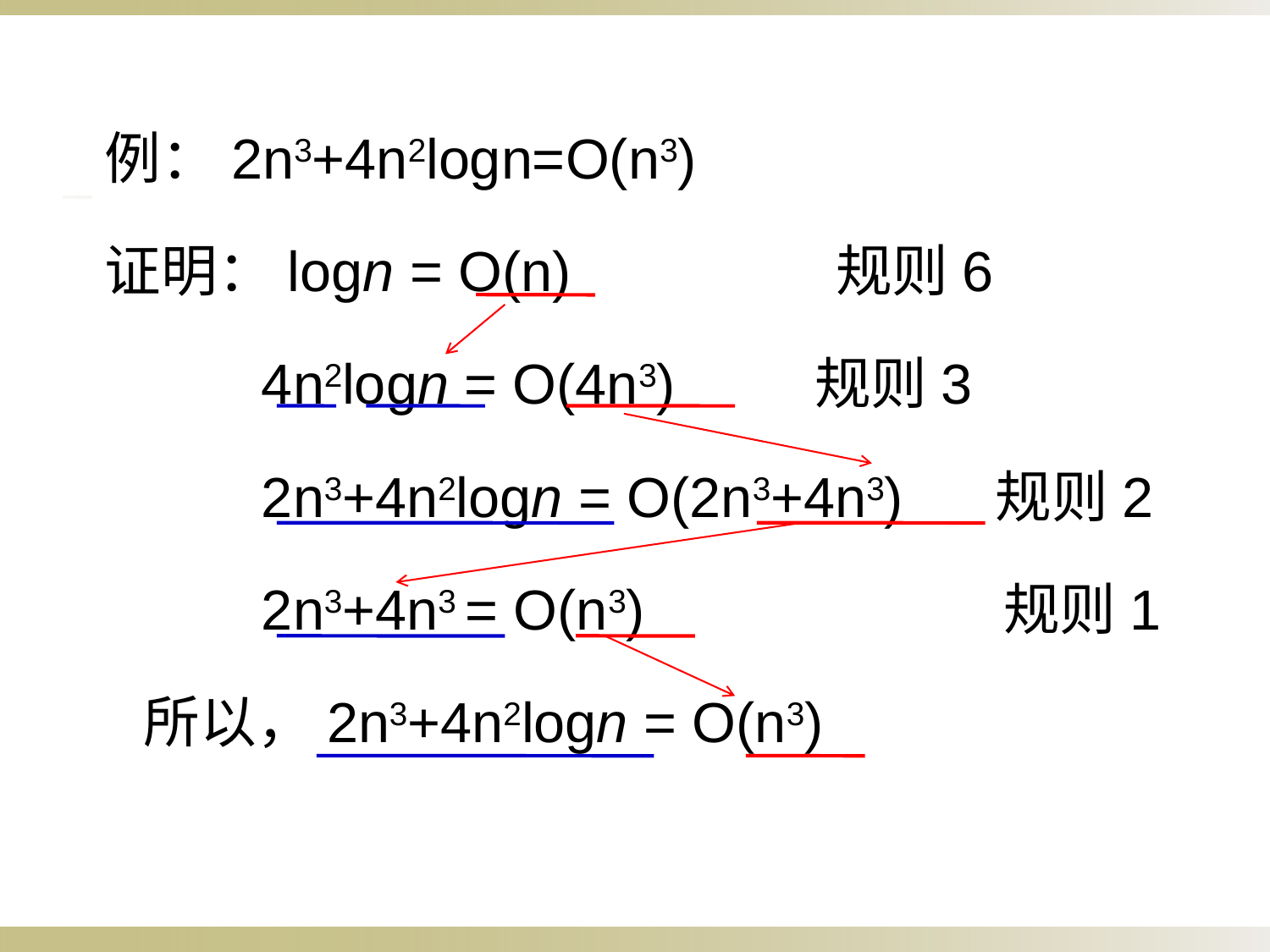

例：2n3+4n2logn=O(n3)
证明：logn = O(n)                规则6
          4n2logn = O(4n3)        规则3
          2n3+4n2logn = O(2n3+4n3)     规则2
          2n3+4n3 = O(n3)                      规则1
  所以，2n3+4n2logn = O(n3)